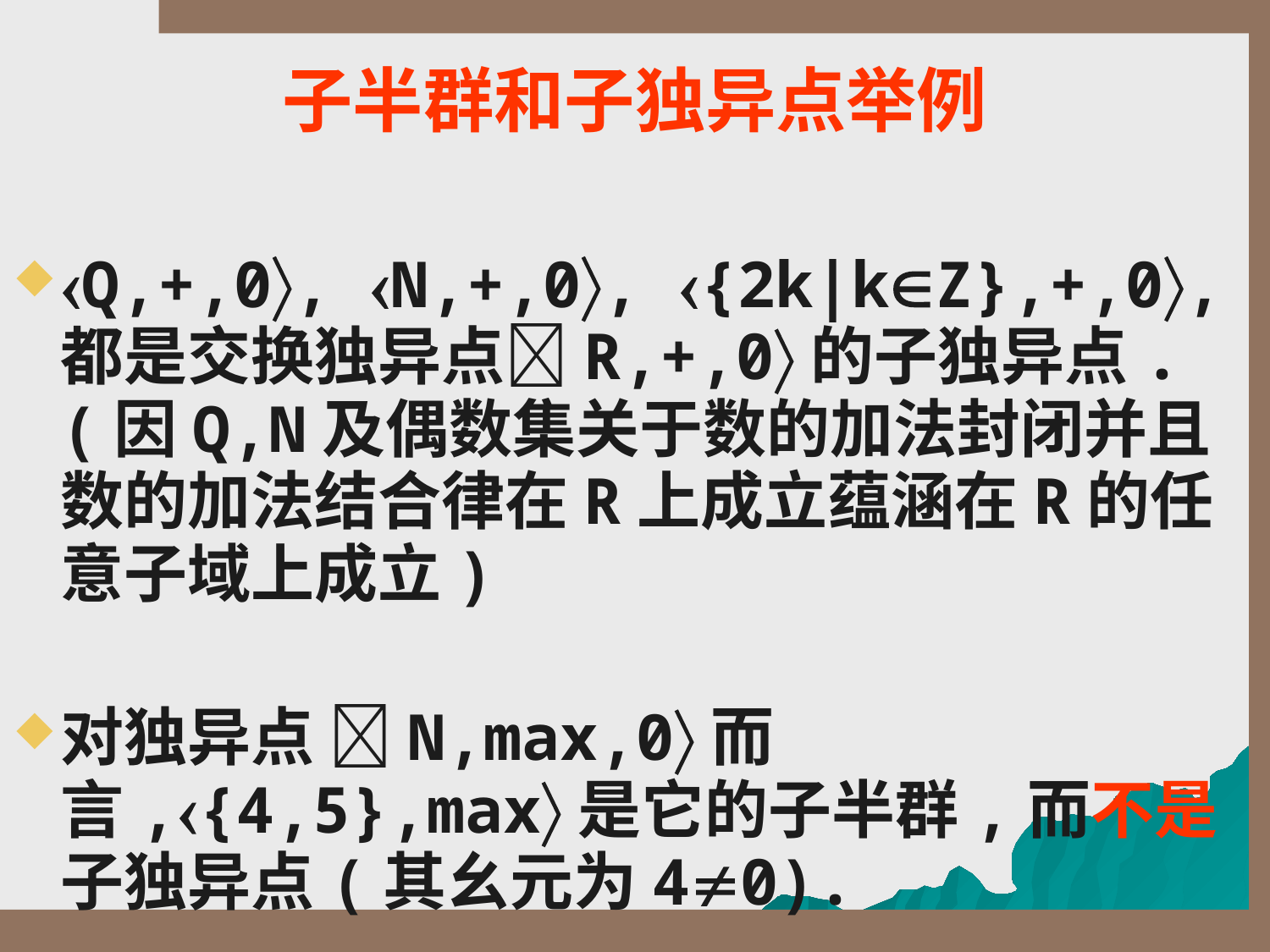

# 子半群和子独异点举例

〈Q,+,0〉, 〈N,+,0〉, 〈{2k|k∈Z},+,0〉,都是交换独异点〈R,+,0〉的子独异点.(因Q,N及偶数集关于数的加法封闭并且数的加法结合律在R上成立蕴涵在R的任意子域上成立)

对独异点 〈N,max,0〉而言,〈{4,5},max〉是它的子半群,而不是子独异点(其幺元为4≠0).
50